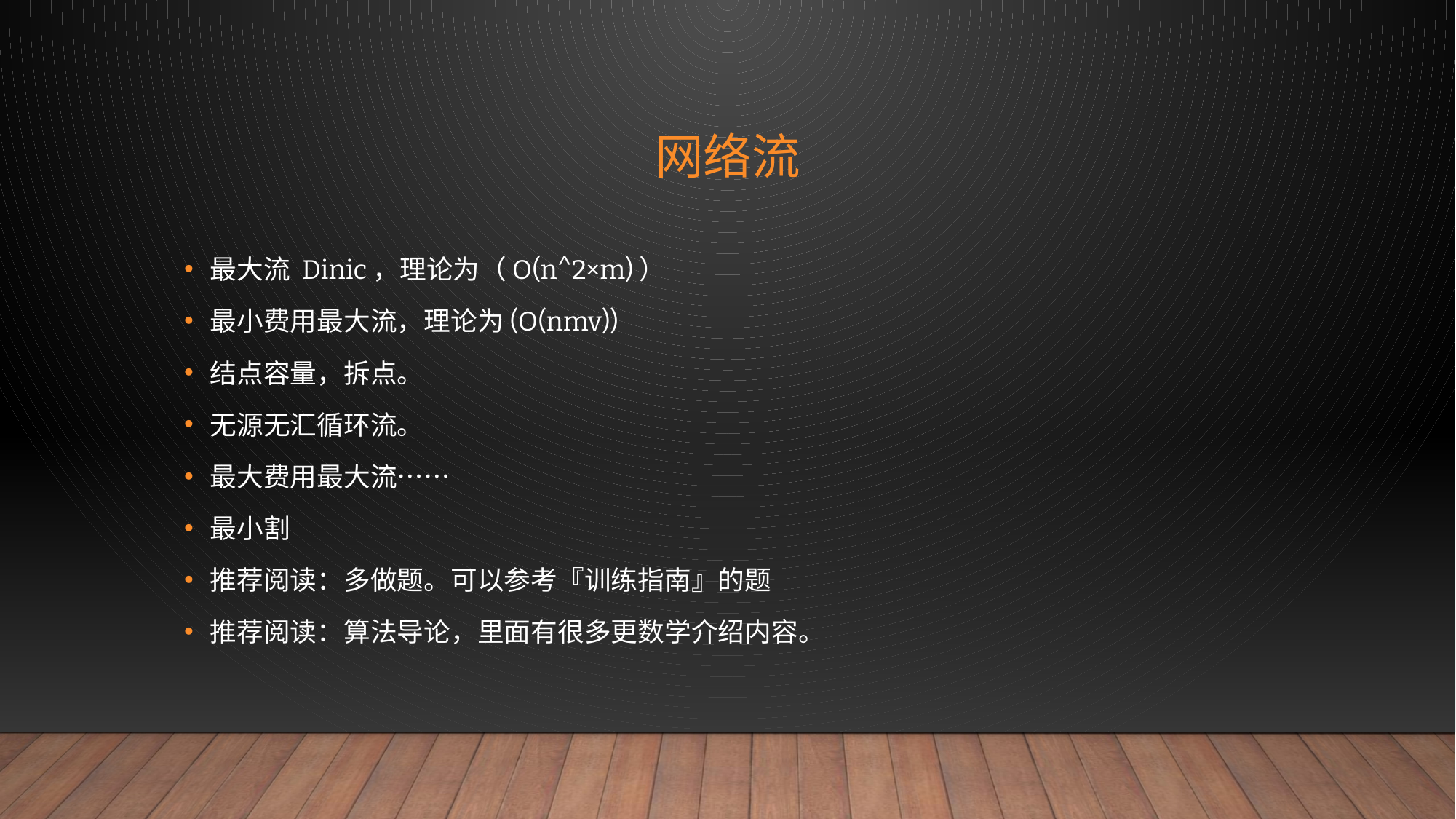

# 网络流
最大流 Dinic，理论为（O(n^2×m)）
最小费用最大流，理论为(O(nmv))
结点容量，拆点。
无源无汇循环流。
最大费用最大流……
最小割
推荐阅读：多做题。可以参考『训练指南』的题
推荐阅读：算法导论，里面有很多更数学介绍内容。